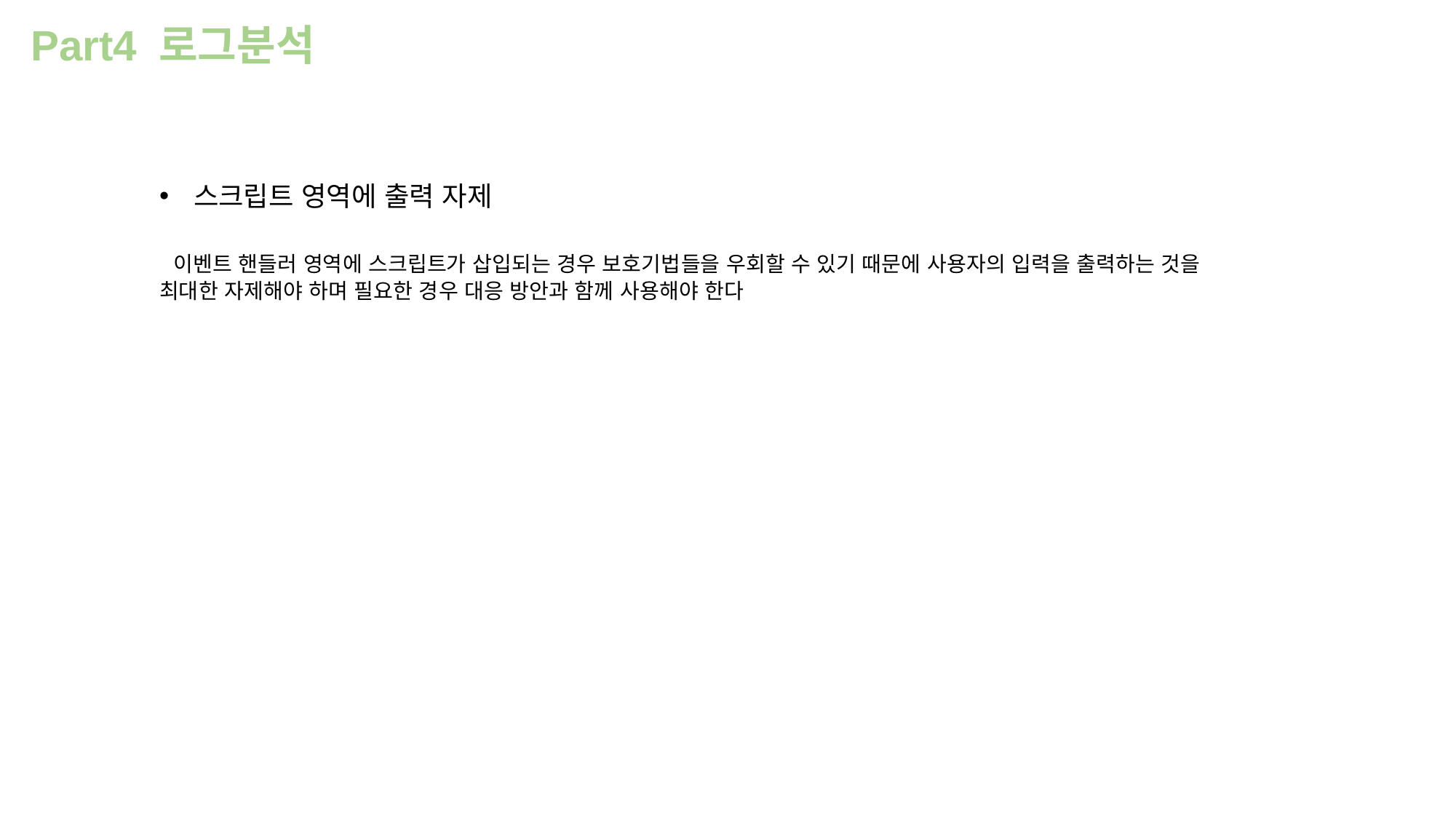

Part4 로그분석
스크립트 영역에 출력 자제
 이벤트 핸들러 영역에 스크립트가 삽입되는 경우 보호기법들을 우회할 수 있기 때문에 사용자의 입력을 출력하는 것을 최대한 자제해야 하며 필요한 경우 대응 방안과 함께 사용해야 한다